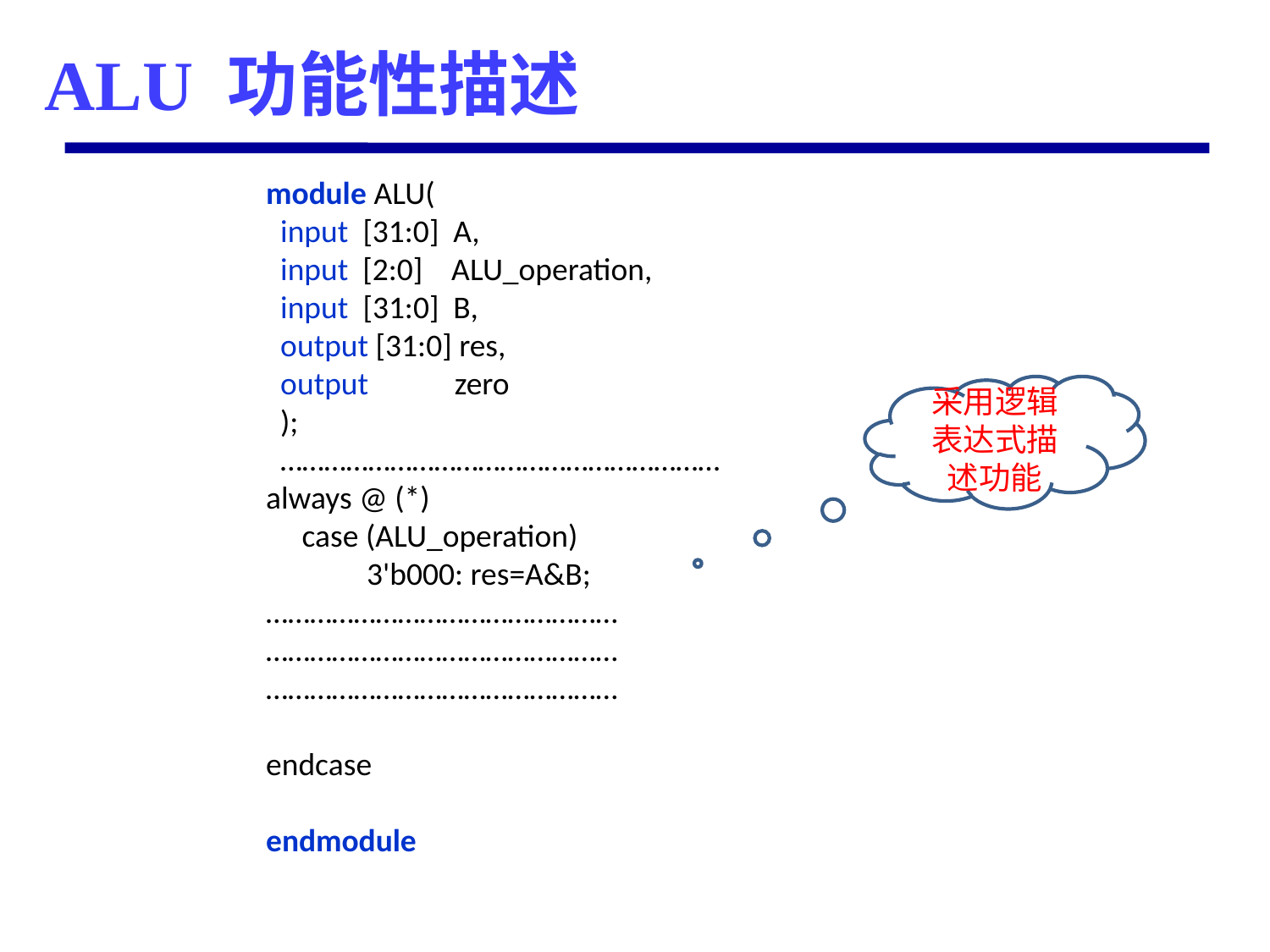

# ALU 功能性描述
module ALU(
  input  [31:0]  A,
  input  [2:0]    ALU_operation,
  input  [31:0]  B,
  output [31:0] res,
  output            zero
  );
  ……………………………………………………
always @ (*)
     case (ALU_operation)
              3'b000: res=A&B;
…………………………………………
…………………………………………
…………………………………………

endcase

endmodule
采用逻辑表达式描述功能